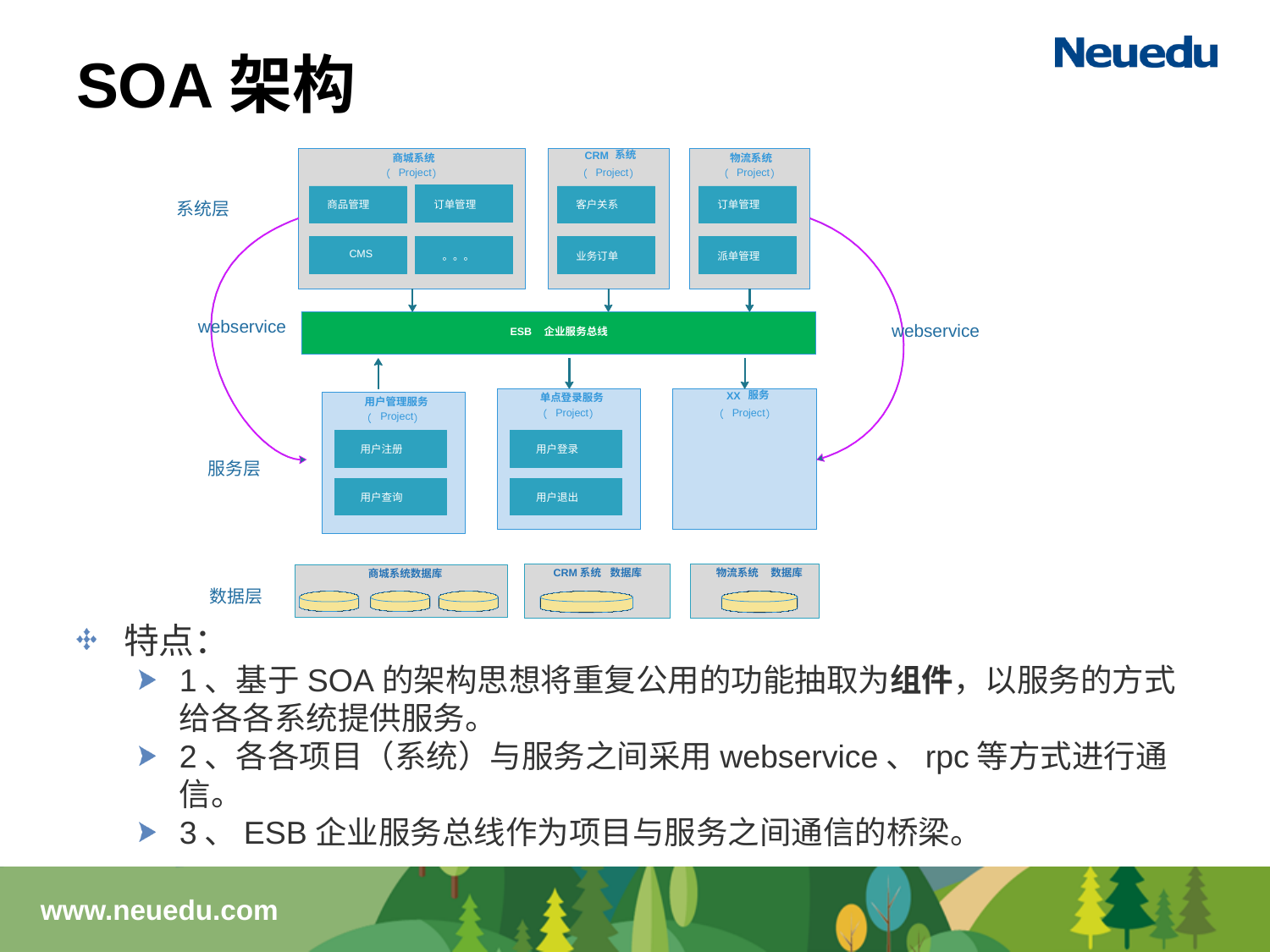

# SOA架构

特点：
1、基于SOA的架构思想将重复公用的功能抽取为组件，以服务的方式给各各系统提供服务。
2、各各项目（系统）与服务之间采用webservice、rpc等方式进行通信。
3、ESB企业服务总线作为项目与服务之间通信的桥梁。

系统
CRM
Project
（
）

商城系统
Project
（
）
物流系统
Project
（
）

系统层
订单管理
商品管理
客户关系
订单管理

CMS
。。。
业务订单
派单管理

webservice
webservice
企业服务总线
ESB

服务
XX
Project
（
）

用户管理服务
Project
（
）
单点登录服务
Project
（
）

用户管理服务
Project
（
）

用户注册
用户注册
用户登录
服务层

用户查询
用户查询
用户退出

CRM系统
数据库
物流系统
数据库
商城系统数据库
数据层